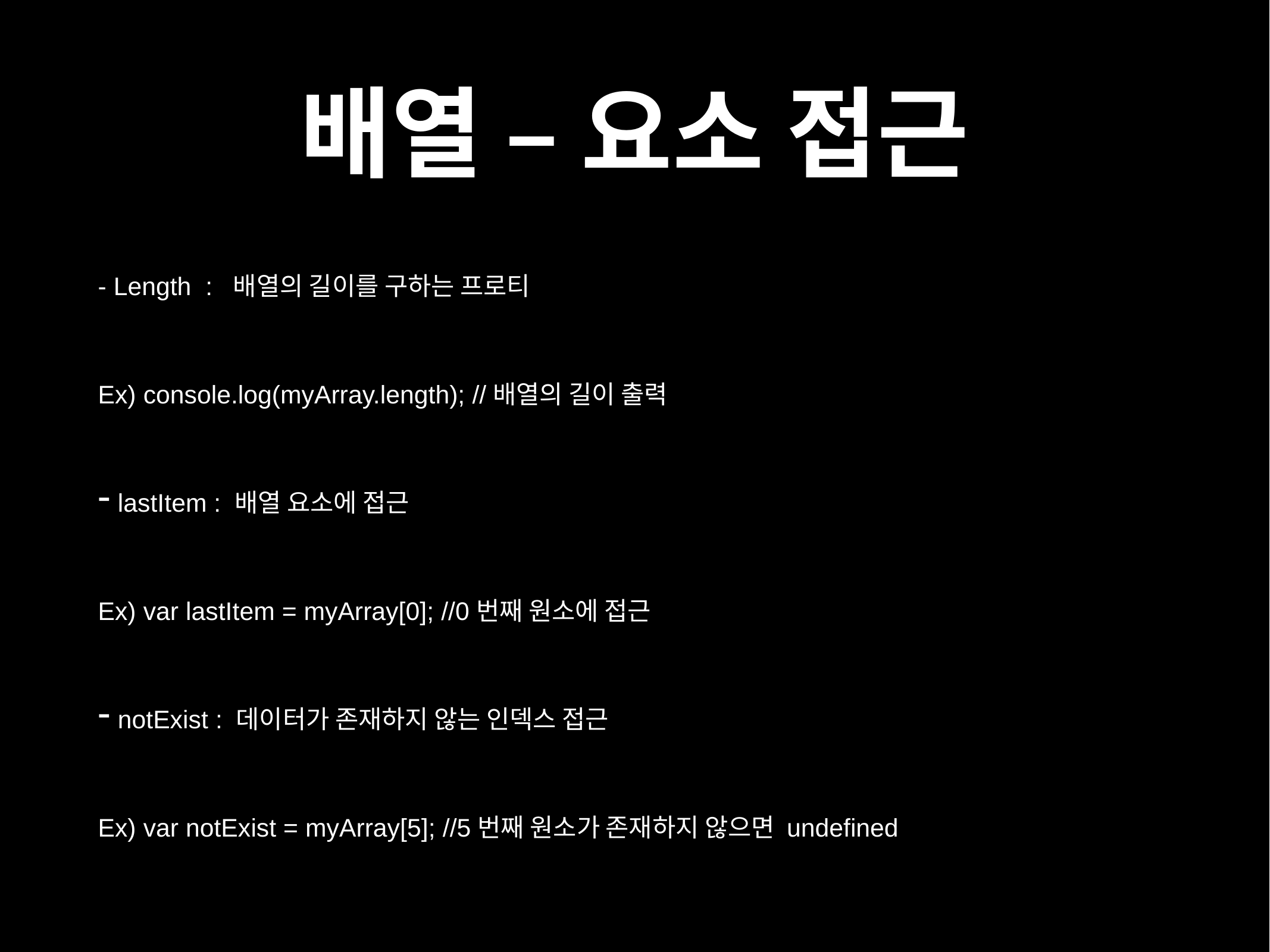

# 배열 – 요소 접근
- Length  :  배열의 길이를 구하는 프로티

Ex) console.log(myArray.length); //배열의 길이 출력

lastItem : 배열 요소에 접근

Ex) var lastItem = myArray[0]; //0번째 원소에 접근

notExist : 데이터가 존재하지 않는 인덱스 접근

Ex) var notExist = myArray[5]; //5번째 원소가 존재하지 않으면 undefined